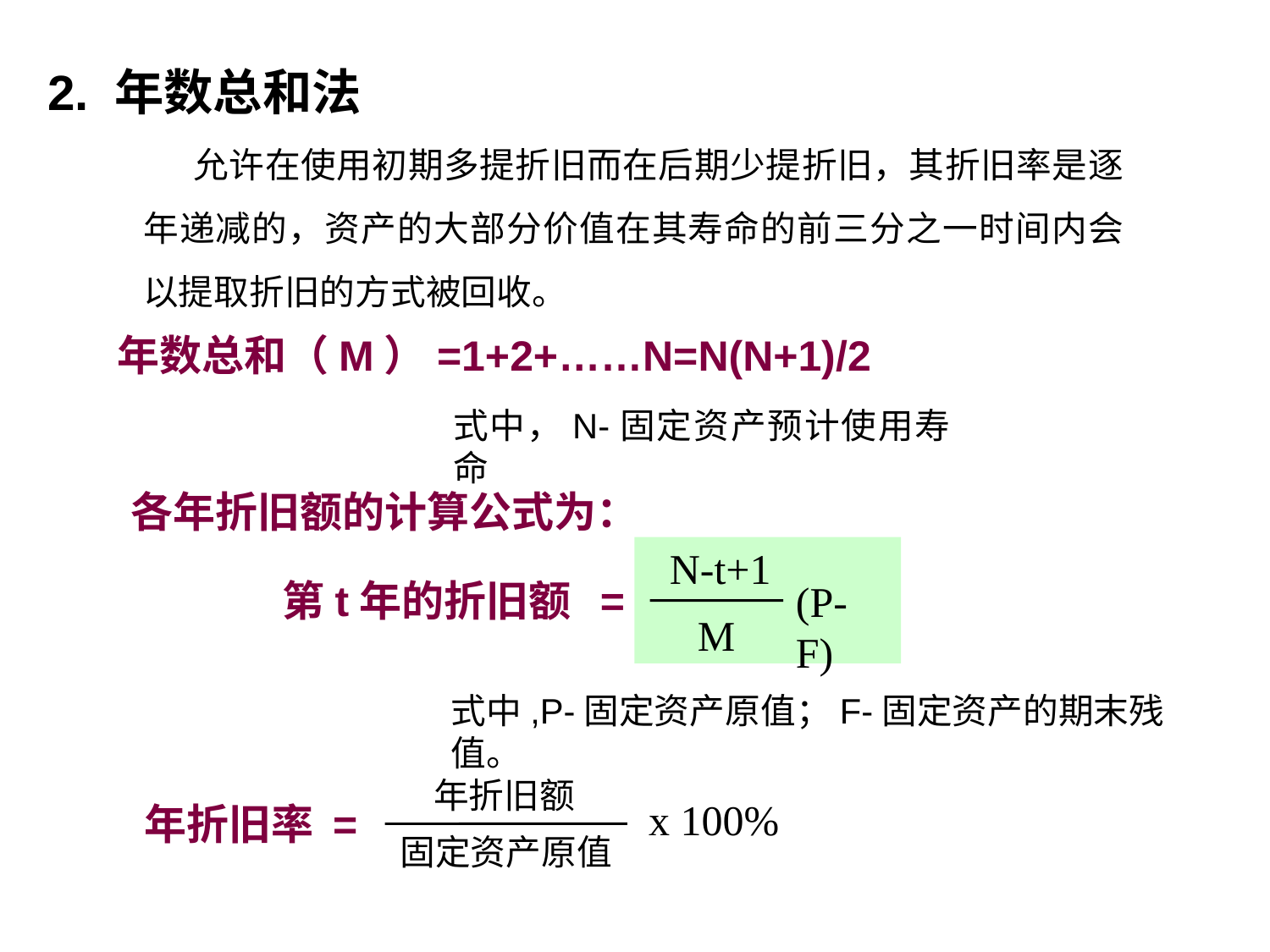

2. 年数总和法
     允许在使用初期多提折旧而在后期少提折旧，其折旧率是逐年递减的，资产的大部分价值在其寿命的前三分之一时间内会以提取折旧的方式被回收。
年数总和（M）=1+2+……N=N(N+1)/2
式中，N-固定资产预计使用寿命
各年折旧额的计算公式为：
N-t+1

(P-F)

M
第t年的折旧额  =
式中,P-固定资产原值；F-固定资产的期末残值。
年折旧额
 x 100%
年折旧率 =

固定资产原值